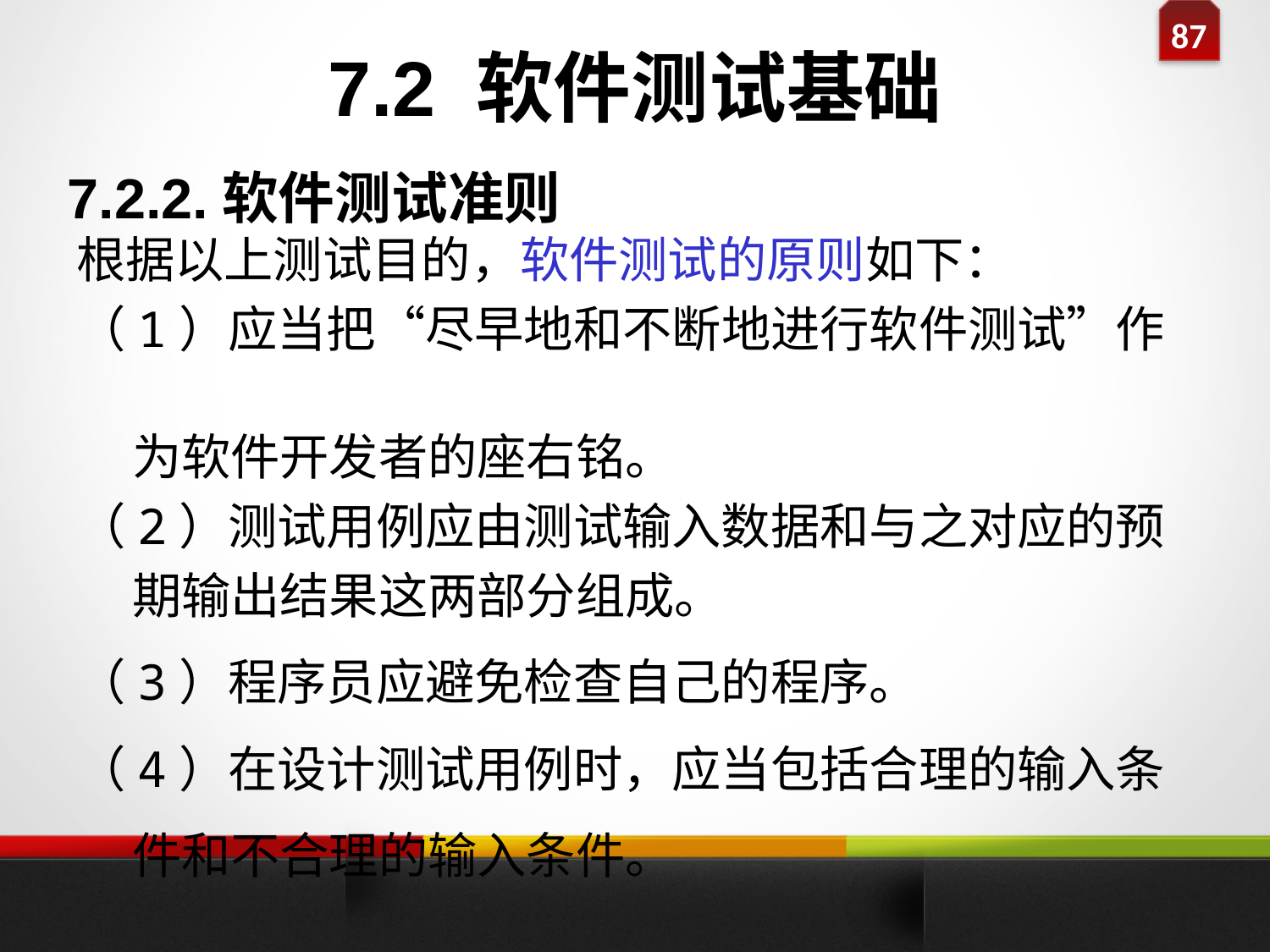

7.2 软件测试基础
#
7.2.2.软件测试准则
根据以上测试目的，软件测试的原则如下：
（1）应当把“尽早地和不断地进行软件测试”作
    为软件开发者的座右铭。
（2）测试用例应由测试输入数据和与之对应的预
    期输出结果这两部分组成。
（3）程序员应避免检查自己的程序。
（4）在设计测试用例时，应当包括合理的输入条
    件和不合理的输入条件。